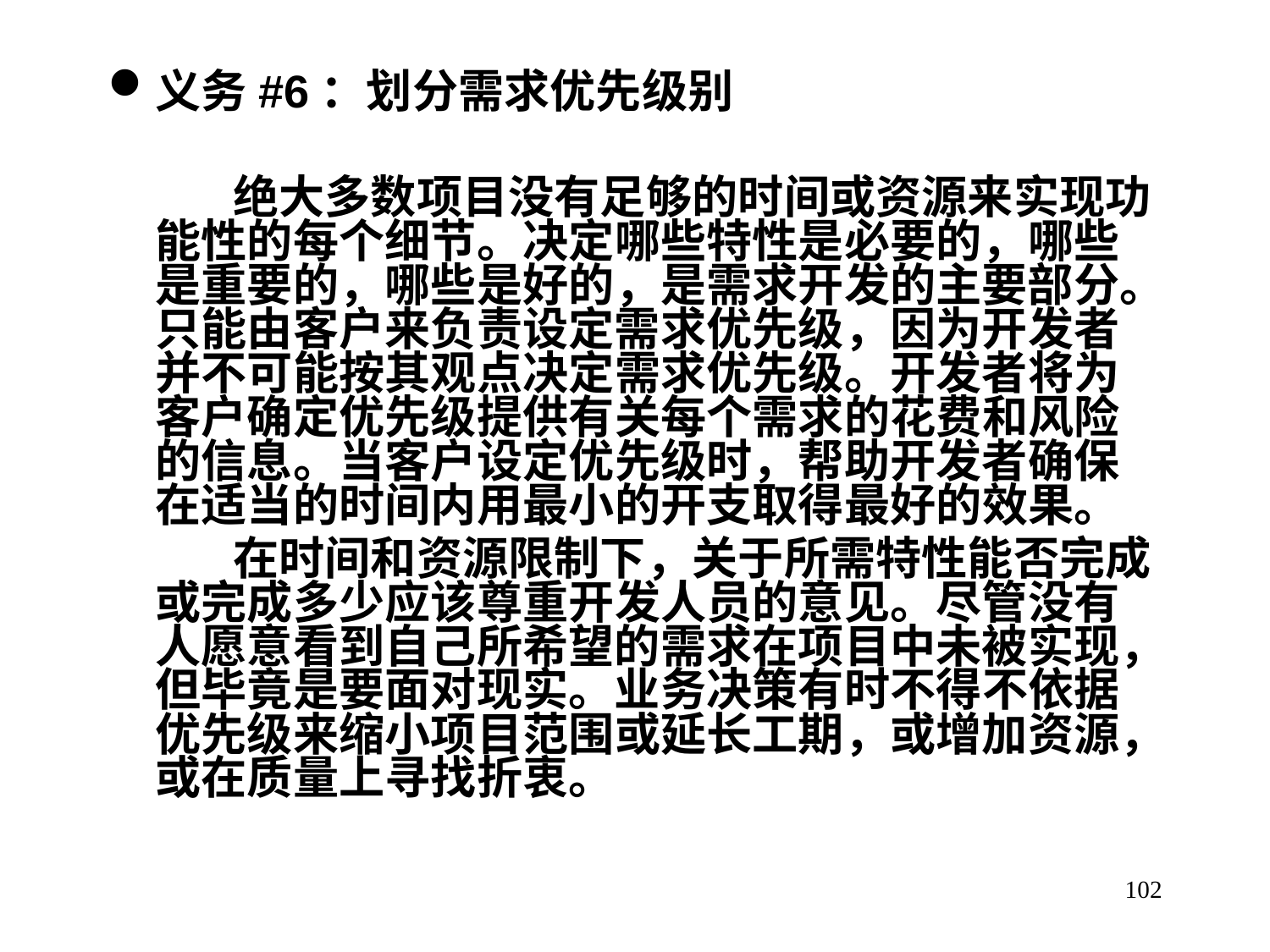

# 义务#6：划分需求优先级别

           绝大多数项目没有足够的时间或资源来实现功能性的每个细节。决定哪些特性是必要的，哪些是重要的，哪些是好的，是需求开发的主要部分。只能由客户来负责设定需求优先级，因为开发者并不可能按其观点决定需求优先级。开发者将为客户确定优先级提供有关每个需求的花费和风险的信息。当客户设定优先级时，帮助开发者确保在适当的时间内用最小的开支取得最好的效果。
           在时间和资源限制下，关于所需特性能否完成或完成多少应该尊重开发人员的意见。尽管没有人愿意看到自己所希望的需求在项目中未被实现，但毕竟是要面对现实。业务决策有时不得不依据优先级来缩小项目范围或延长工期，或增加资源，或在质量上寻找折衷。

102